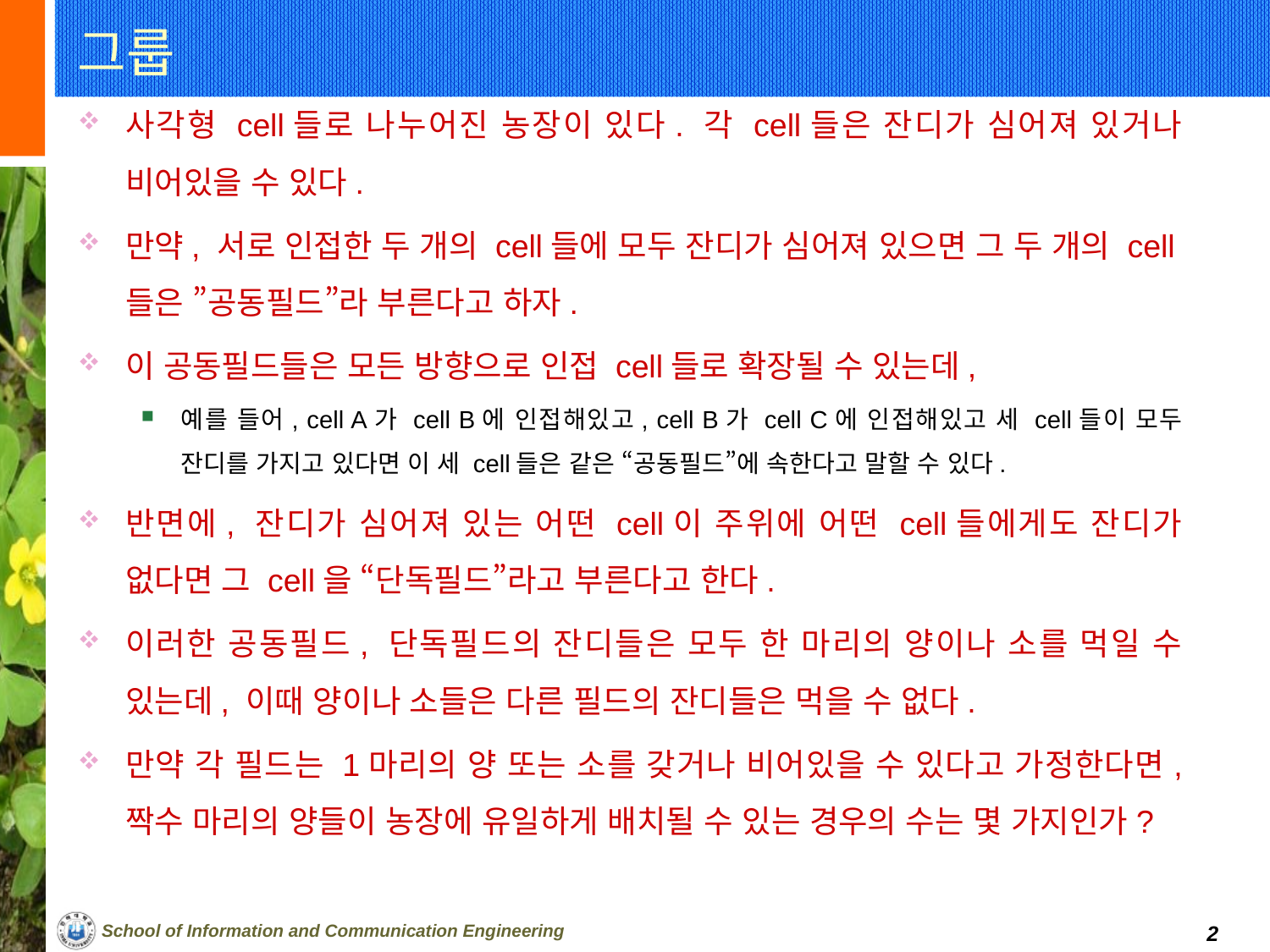

# 그룹
사각형 cell들로 나누어진 농장이 있다. 각 cell들은 잔디가 심어져 있거나 비어있을 수 있다.
만약, 서로 인접한 두 개의 cell들에 모두 잔디가 심어져 있으면 그 두 개의 cell들은 ”공동필드”라 부른다고 하자.
이 공동필드들은 모든 방향으로 인접 cell들로 확장될 수 있는데,
예를 들어, cell A가 cell B에 인접해있고, cell B가 cell C에 인접해있고 세 cell들이 모두 잔디를 가지고 있다면 이 세 cell들은 같은 “공동필드”에 속한다고 말할 수 있다.
반면에, 잔디가 심어져 있는 어떤 cell이 주위에 어떤 cell들에게도 잔디가 없다면 그 cell을 “단독필드”라고 부른다고 한다.
이러한 공동필드, 단독필드의 잔디들은 모두 한 마리의 양이나 소를 먹일 수 있는데, 이때 양이나 소들은 다른 필드의 잔디들은 먹을 수 없다.
만약 각 필드는 1마리의 양 또는 소를 갖거나 비어있을 수 있다고 가정한다면, 짝수 마리의 양들이 농장에 유일하게 배치될 수 있는 경우의 수는 몇 가지인가?